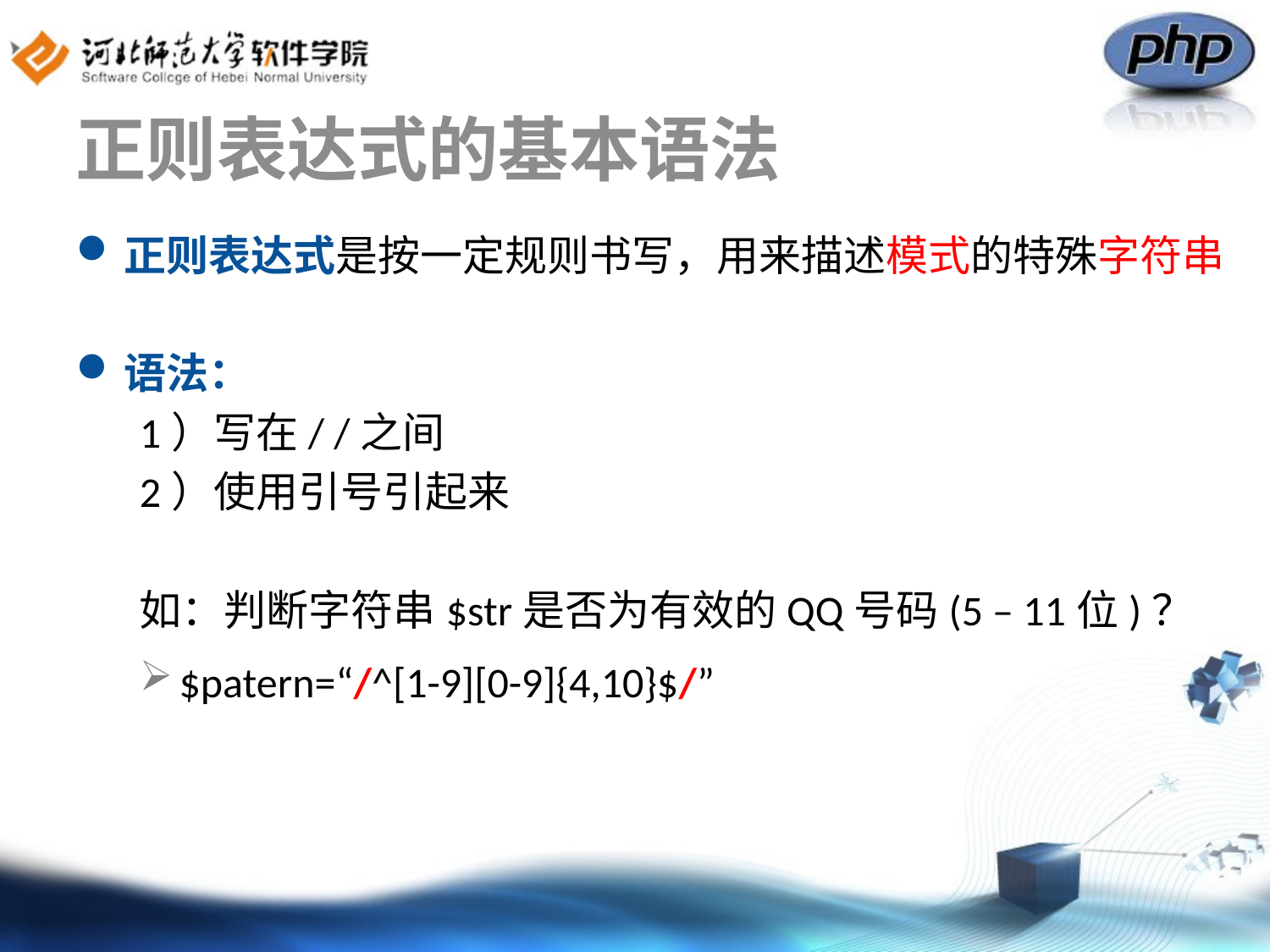

# 正则表达式的基本语法
正则表达式是按一定规则书写，用来描述模式的特殊字符串

语法：
1）写在/ /之间
2）使用引号引起来

如：判断字符串$str是否为有效的QQ号码(5 – 11位)？
$patern=“/^[1-9][0-9]{4,10}$/”